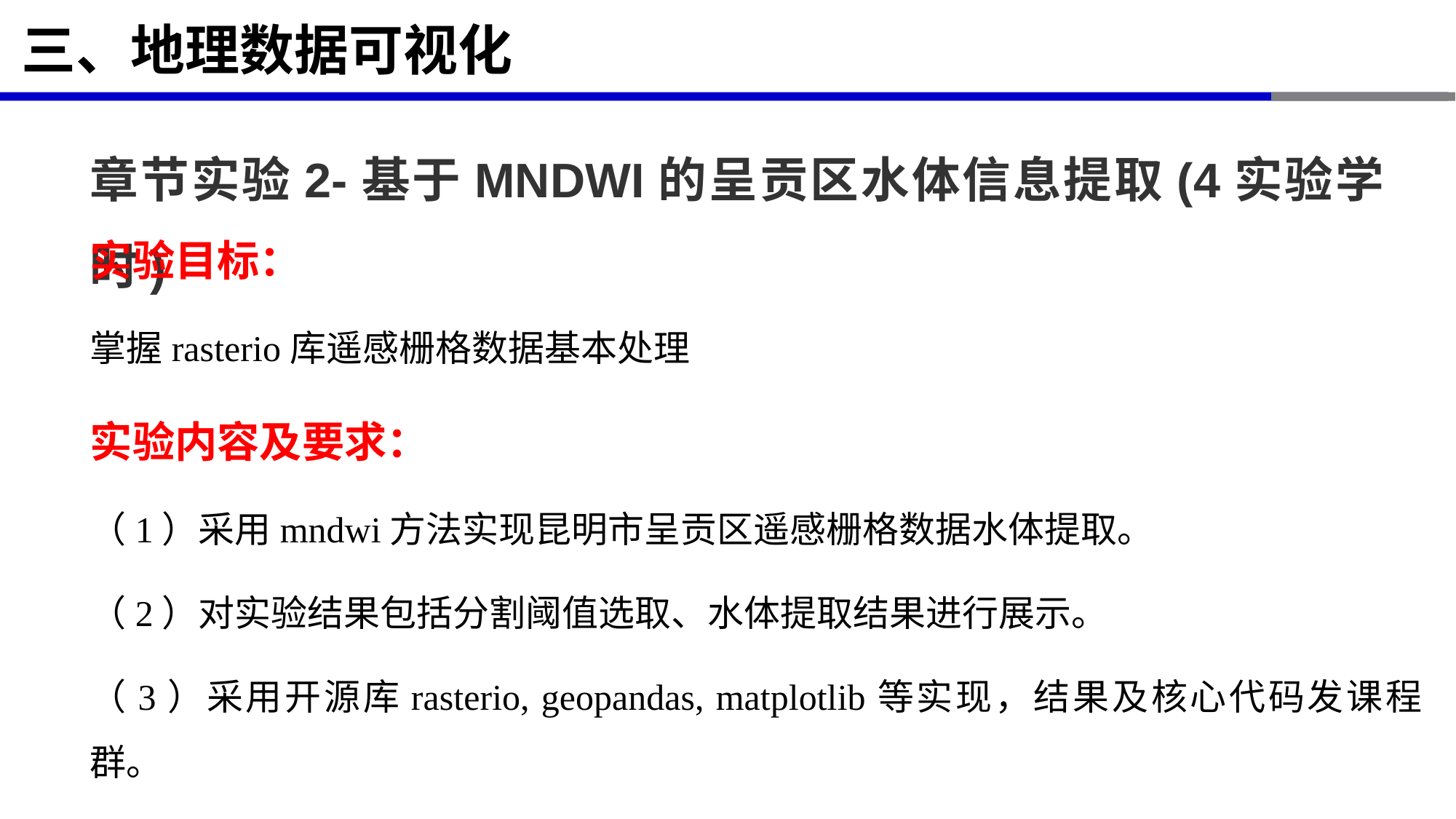

# 三、地理数据可视化
章节实验2-基于MNDWI的呈贡区水体信息提取(4实验学时)
实验目标：
掌握rasterio库遥感栅格数据基本处理
实验内容及要求：
（1）采用mndwi方法实现昆明市呈贡区遥感栅格数据水体提取。
（2）对实验结果包括分割阈值选取、水体提取结果进行展示。
（3）采用开源库rasterio, geopandas, matplotlib等实现，结果及核心代码发课程群。